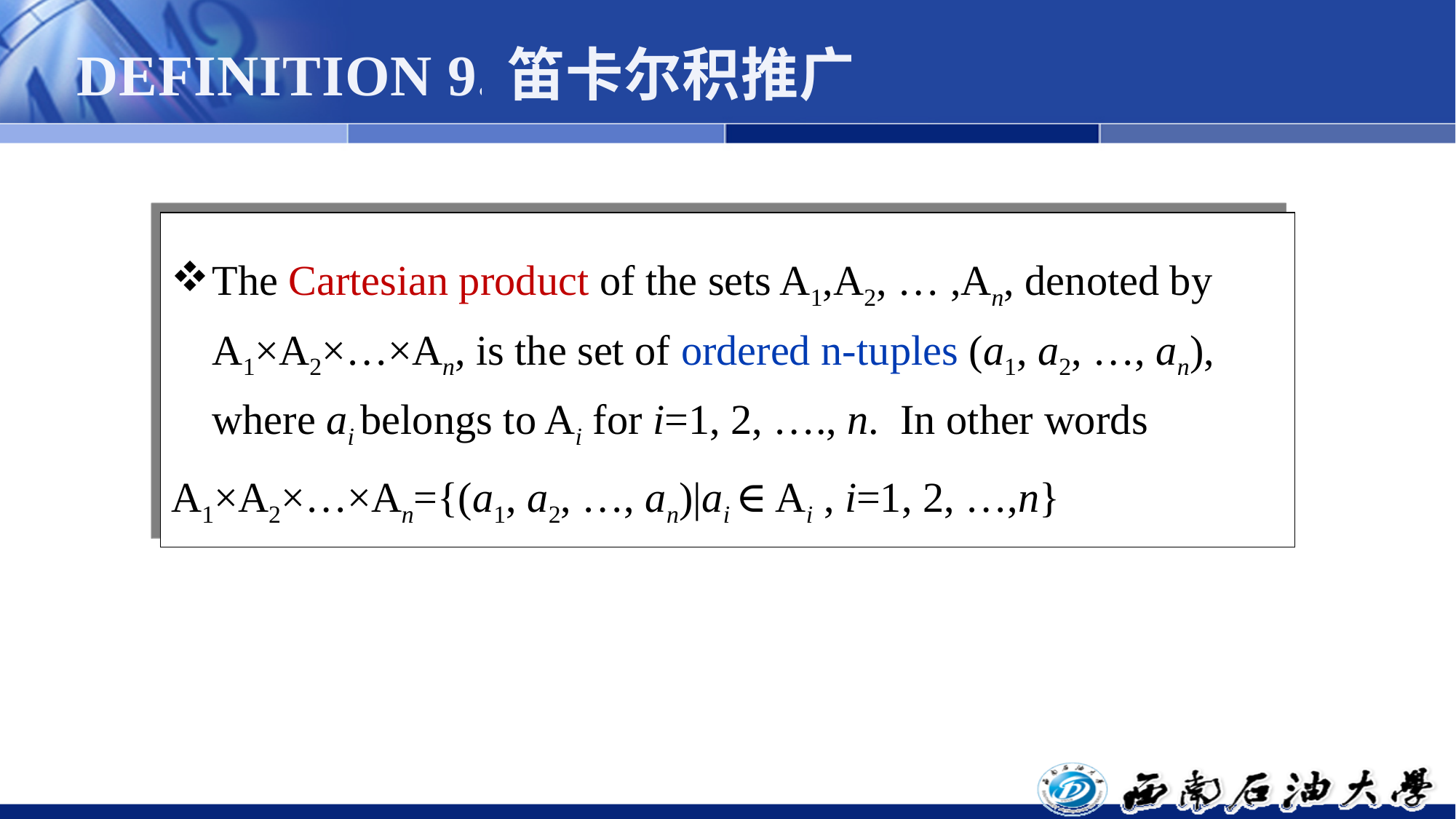

# DEFINITION 9.笛卡尔积推广

The Cartesian product of the sets A1,A2, … ,An, denoted by A1×A2×…×An, is the set of ordered n-tuples (a1, a2, …, an), where ai belongs to Ai for i=1, 2, …., n.  In other words
A1×A2×…×An={(a1, a2, …, an)|ai ∈ Ai , i=1, 2, …,n}